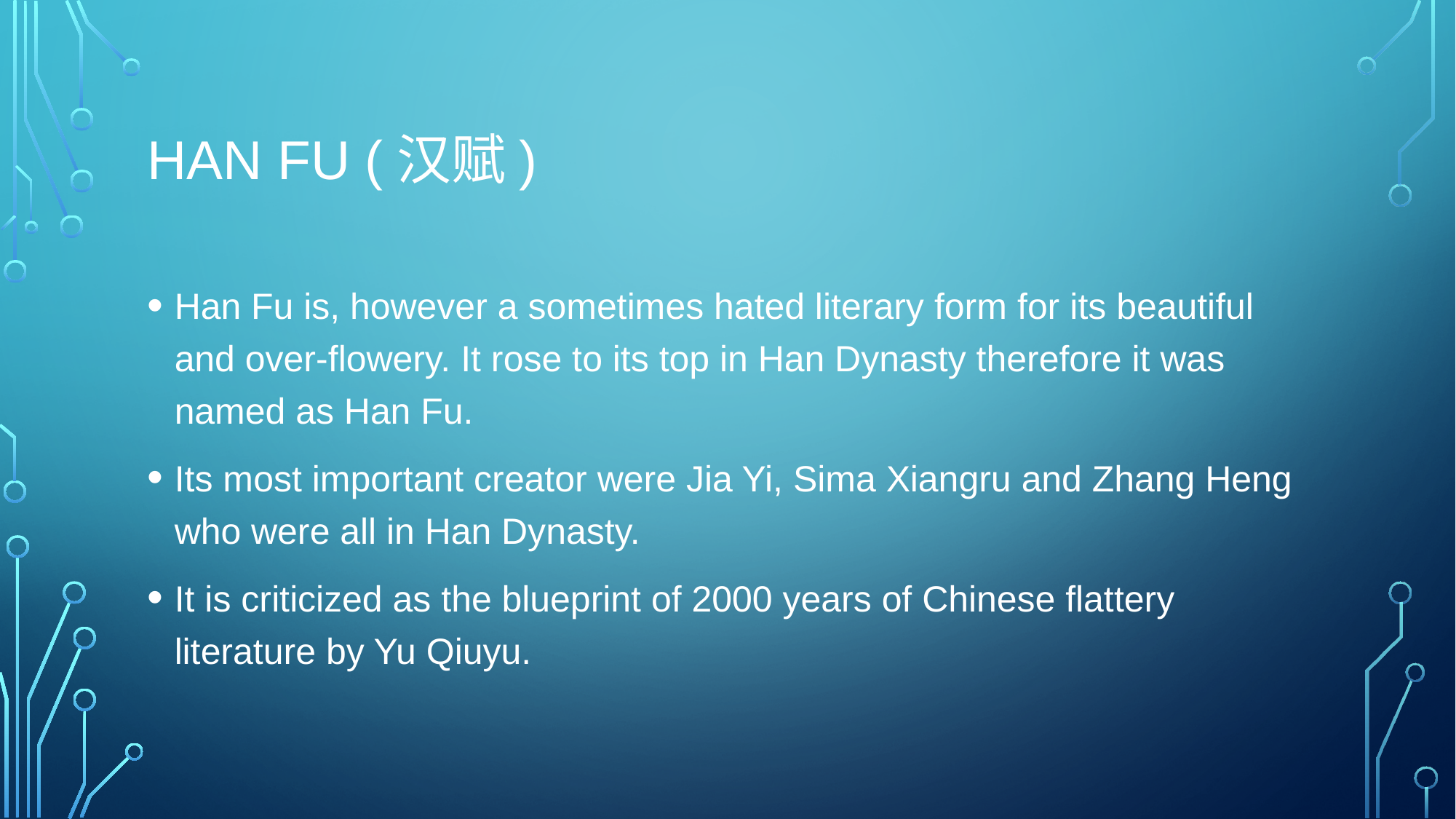

# Han Fu (汉赋)
Han Fu is, however a sometimes hated literary form for its beautiful and over-flowery. It rose to its top in Han Dynasty therefore it was named as Han Fu.
Its most important creator were Jia Yi, Sima Xiangru and Zhang Heng who were all in Han Dynasty.
It is criticized as the blueprint of 2000 years of Chinese flattery literature by Yu Qiuyu.